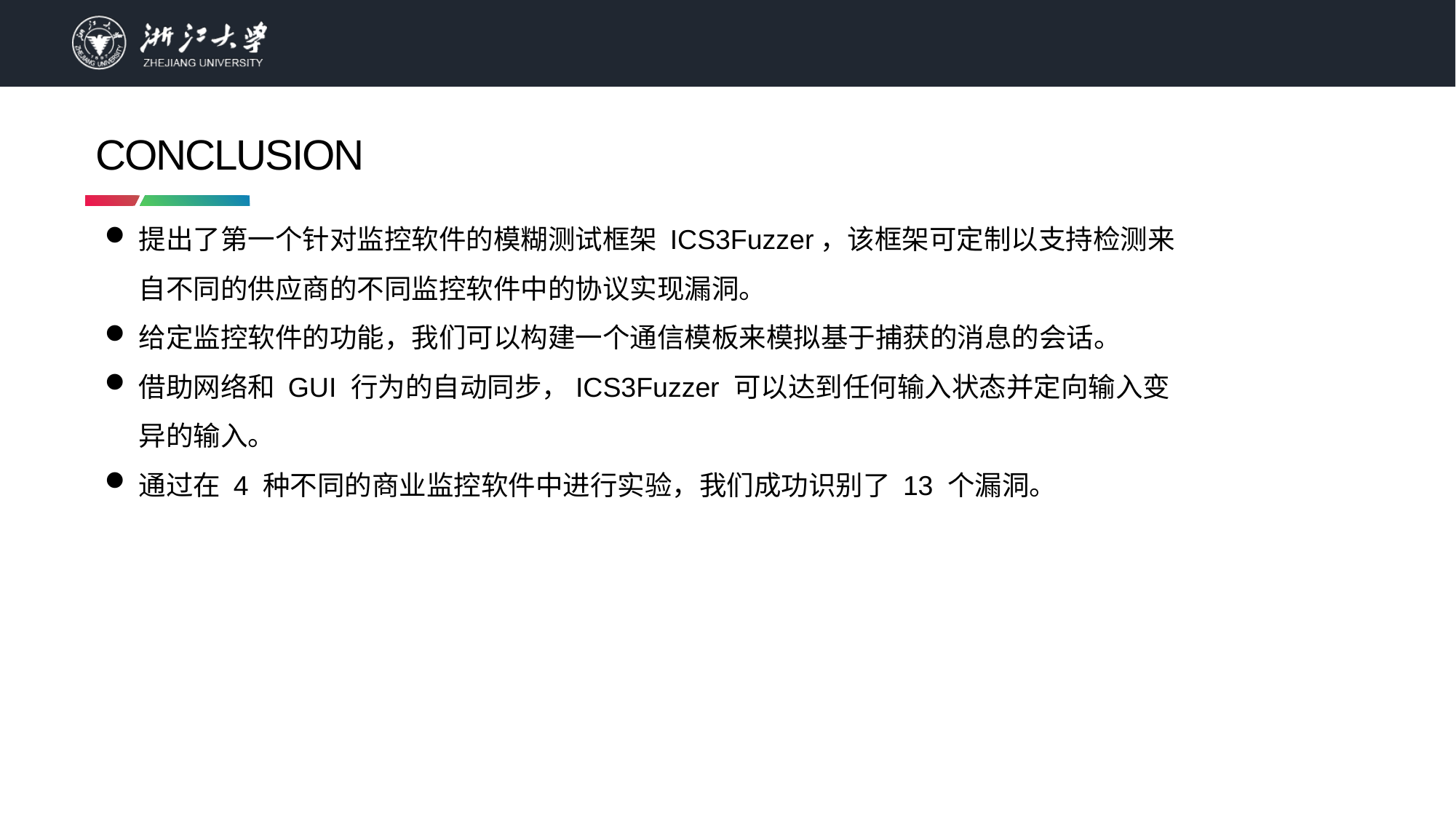

# CONCLUSION
提出了第一个针对监控软件的模糊测试框架 ICS3Fuzzer，该框架可定制以支持检测来自不同的供应商的不同监控软件中的协议实现漏洞。
给定监控软件的功能，我们可以构建一个通信模板来模拟基于捕获的消息的会话。
借助网络和 GUI 行为的自动同步，ICS3Fuzzer 可以达到任何输入状态并定向输入变异的输入。
通过在 4 种不同的商业监控软件中进行实验，我们成功识别了 13 个漏洞。

43